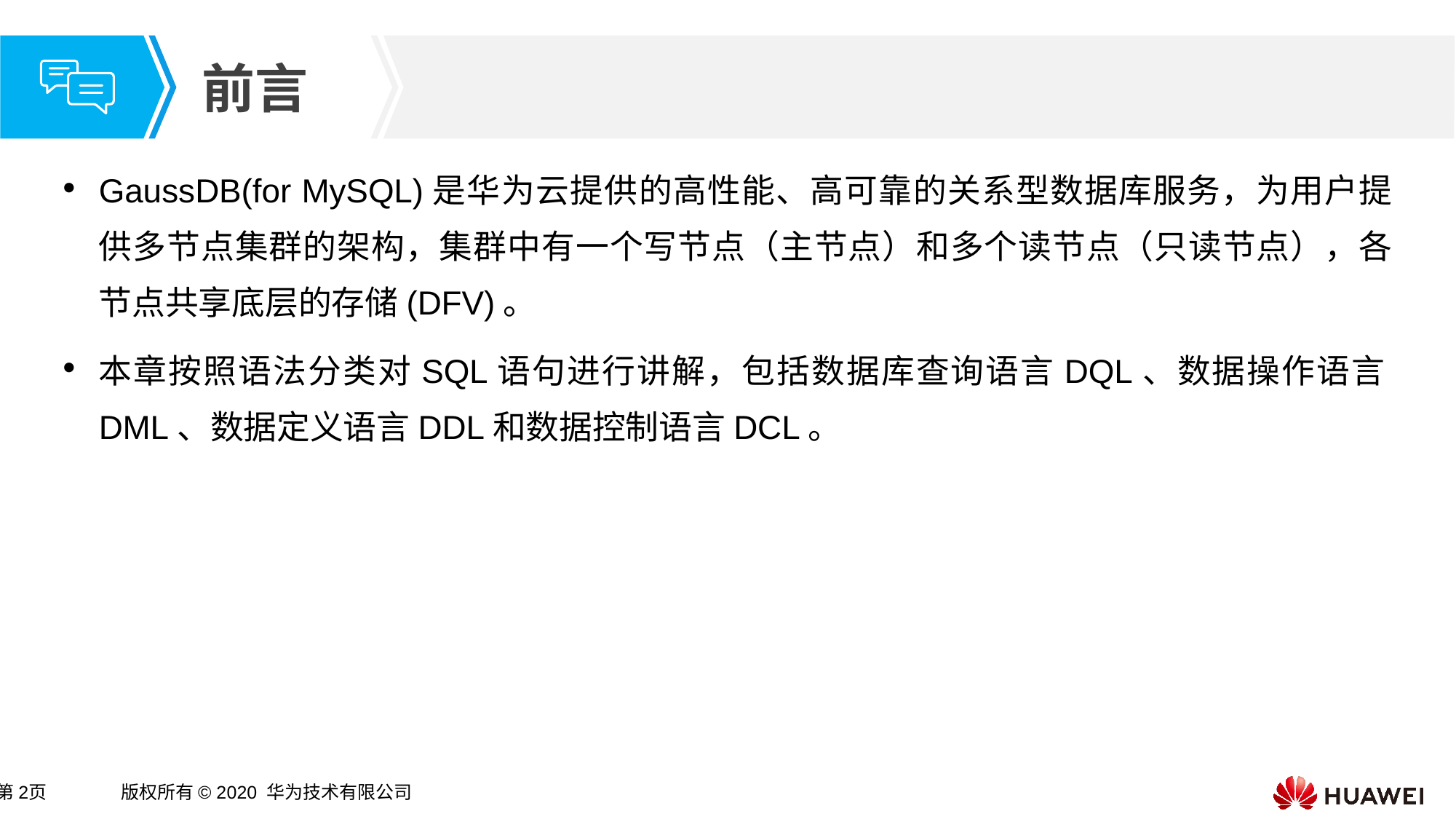

GaussDB(for MySQL)是华为云提供的高性能、高可靠的关系型数据库服务，为用户提供多节点集群的架构，集群中有一个写节点（主节点）和多个读节点（只读节点），各节点共享底层的存储(DFV)。
本章按照语法分类对SQL语句进行讲解，包括数据库查询语言DQL、数据操作语言DML、数据定义语言DDL和数据控制语言DCL。